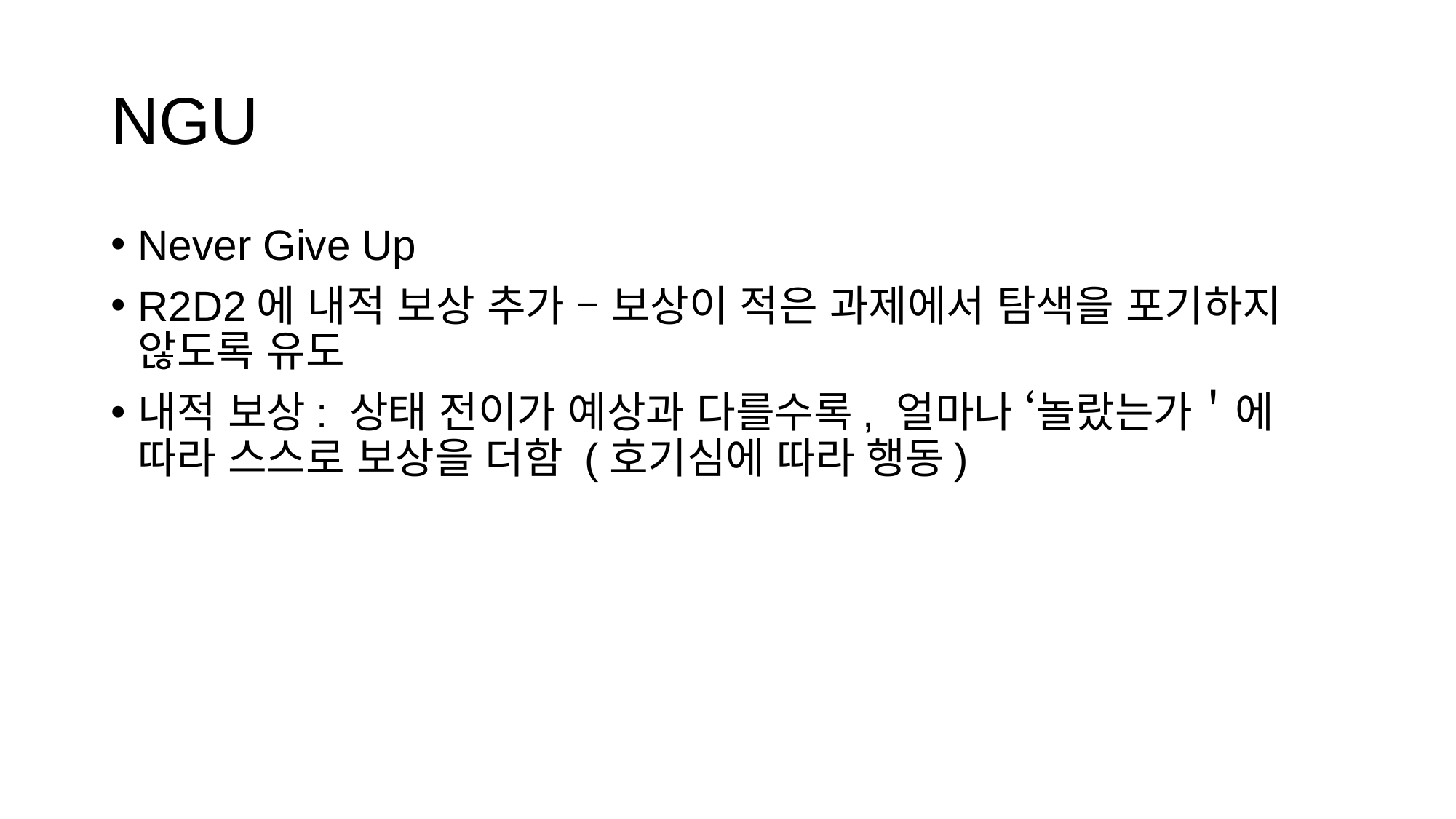

# NGU
Never Give Up
R2D2에 내적 보상 추가 – 보상이 적은 과제에서 탐색을 포기하지 않도록 유도
내적 보상: 상태 전이가 예상과 다를수록, 얼마나 ‘놀랐는가＇에 따라 스스로 보상을 더함 (호기심에 따라 행동)